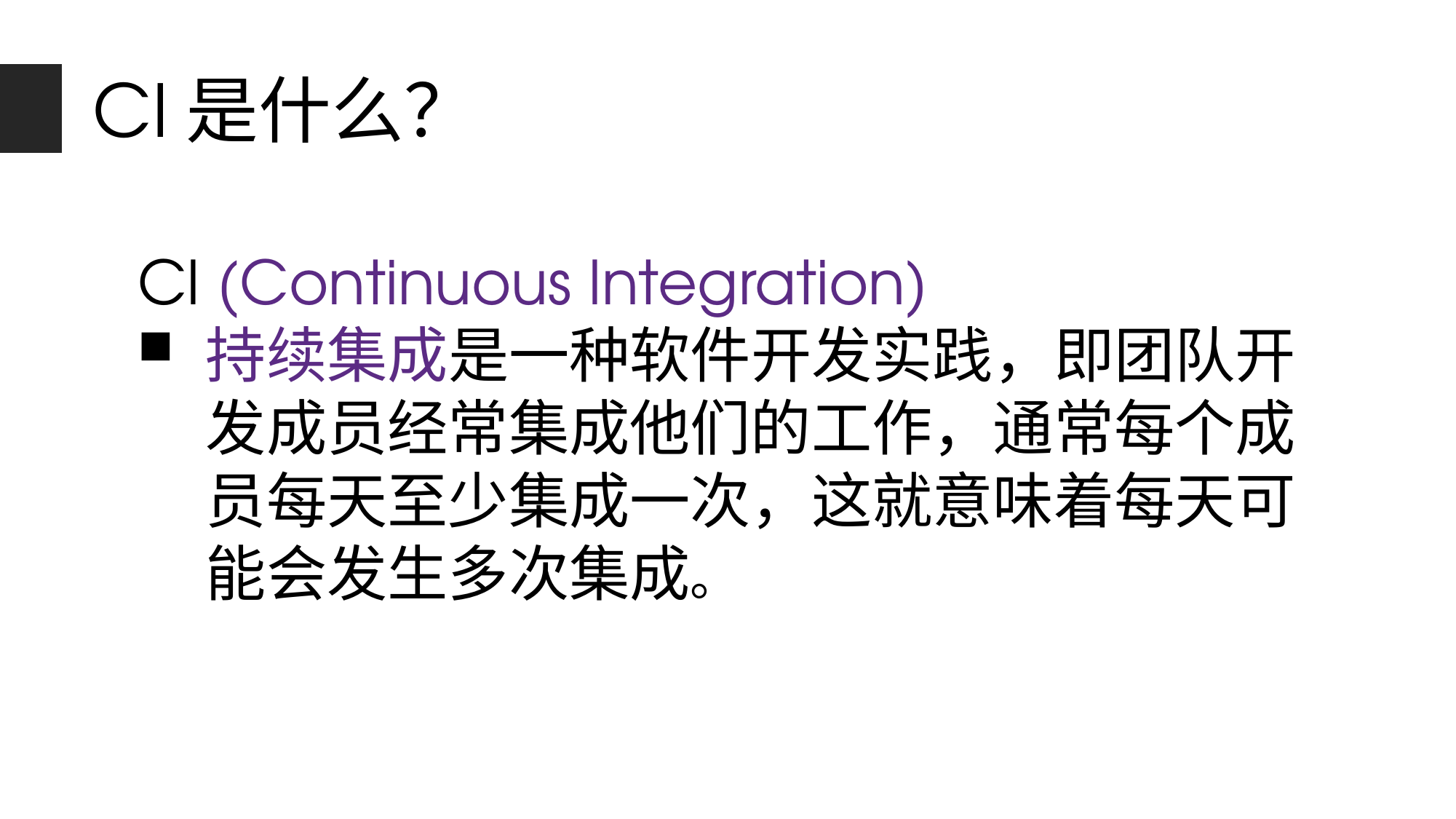

CI是什么？

CI (Continuous Integration)
持续集成是一种软件开发实践，即团队开发成员经常集成他们的工作，通常每个成员每天至少集成一次，这就意味着每天可能会发生多次集成。